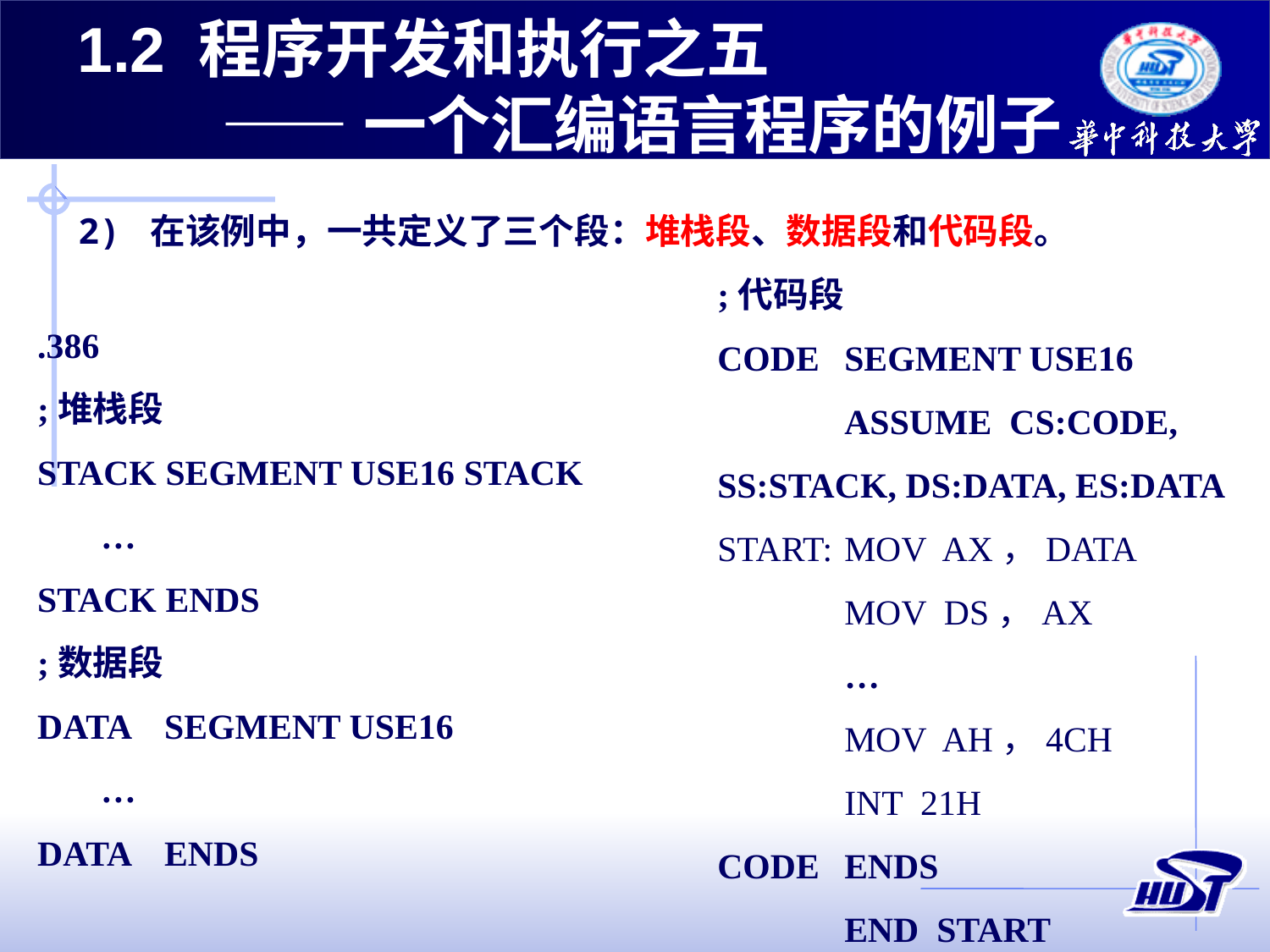

1.2 程序开发和执行之五
          ——一个汇编语言程序的例子
2) 在该例中，一共定义了三个段：堆栈段、数据段和代码段。
;代码段
CODE	SEGMENT USE16
	ASSUME  CS:CODE, SS:STACK, DS:DATA, ES:DATA
START:	MOV  AX，DATA
	MOV  DS，AX
	…
	MOV  AH，4CH
	INT  21H
CODE	ENDS
	END  START
.386
;堆栈段
STACK SEGMENT USE16 STACK
…
STACK ENDS
;数据段
DATA	SEGMENT USE16
…
DATA	ENDS